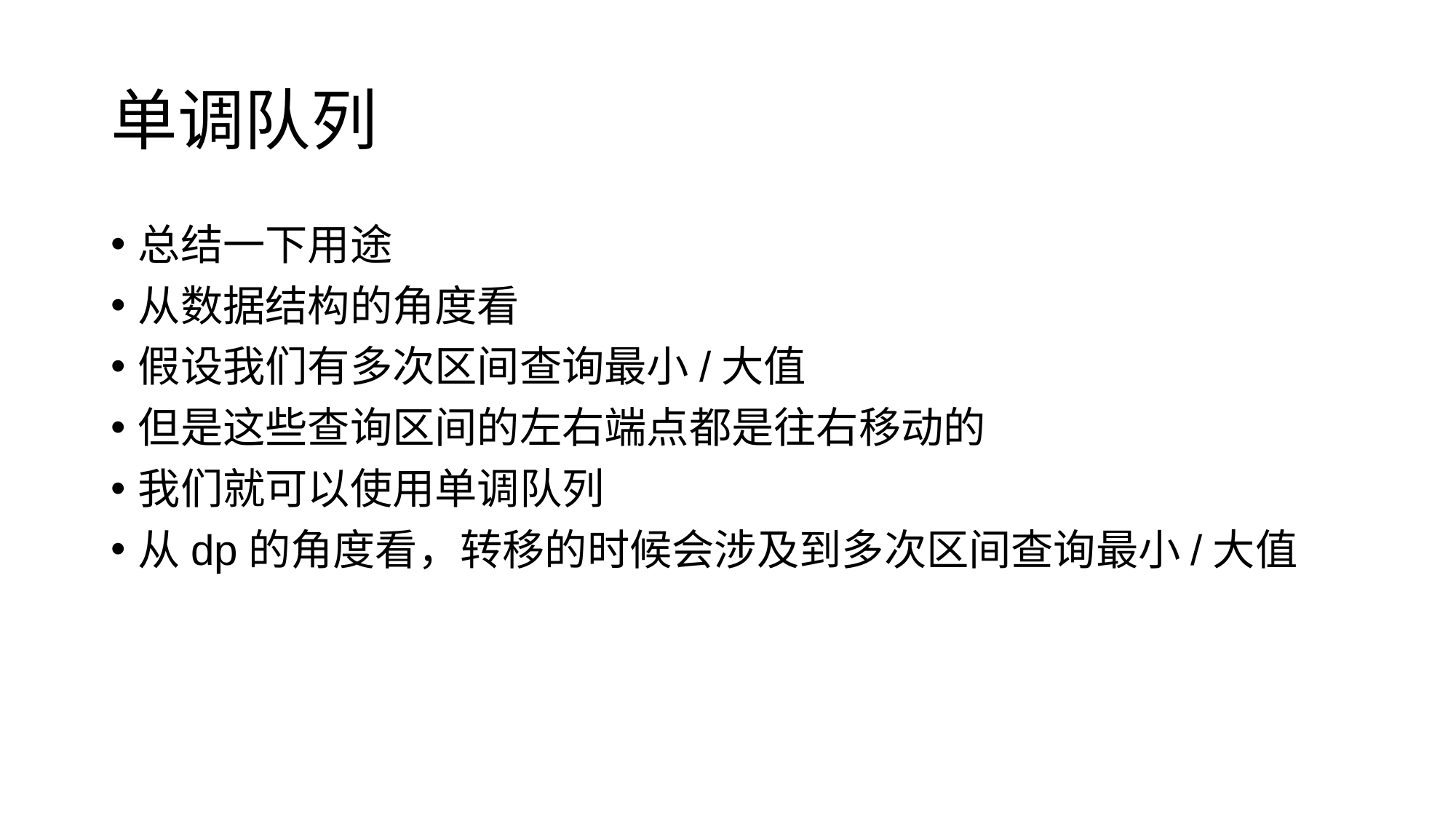

# 单调队列
总结一下用途
从数据结构的角度看
假设我们有多次区间查询最小/大值
但是这些查询区间的左右端点都是往右移动的
我们就可以使用单调队列
从dp的角度看，转移的时候会涉及到多次区间查询最小/大值